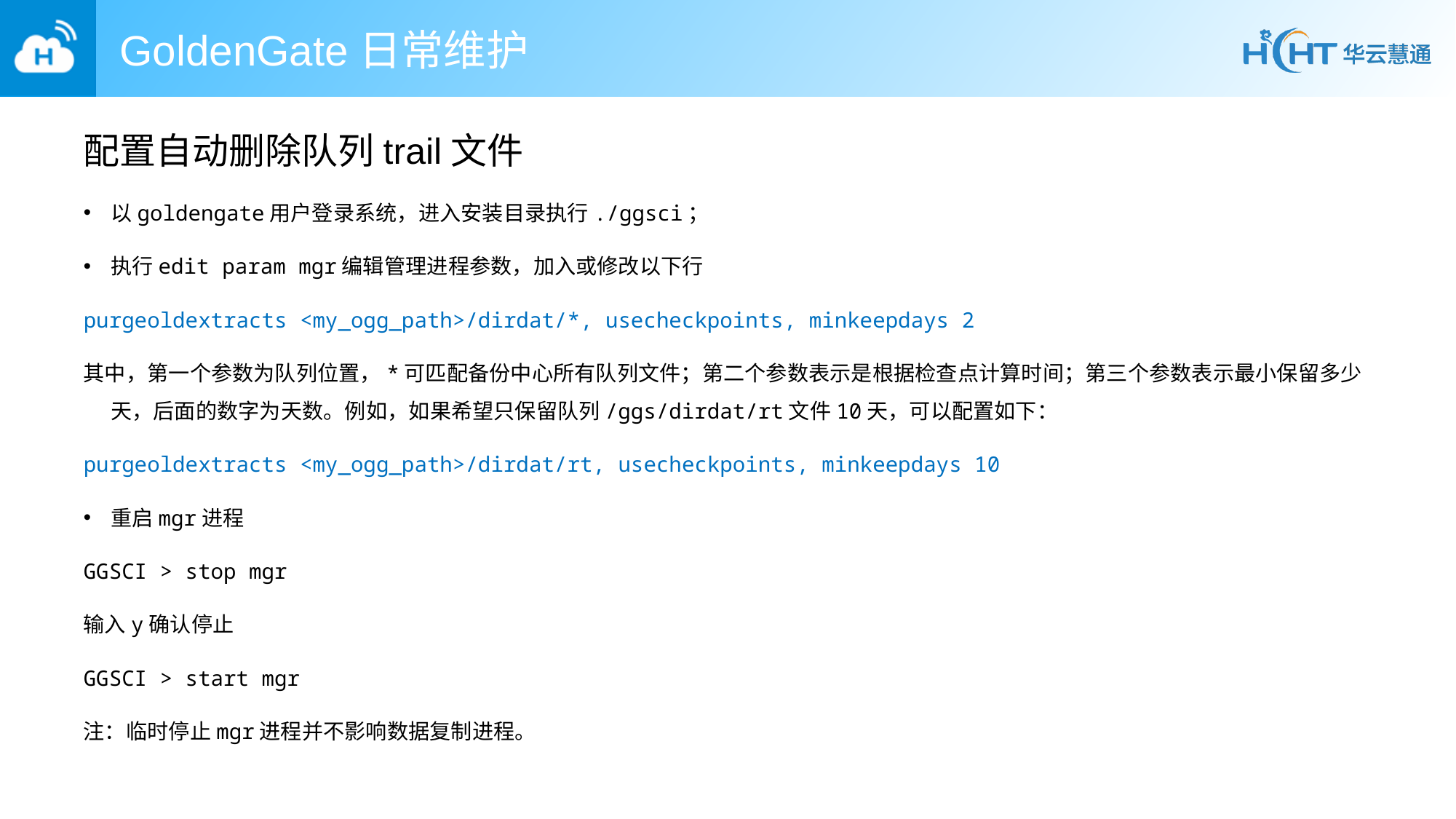

# GoldenGate日常维护
配置自动删除队列trail文件
以goldengate用户登录系统，进入安装目录执行./ggsci；
执行edit param mgr编辑管理进程参数，加入或修改以下行
purgeoldextracts <my_ogg_path>/dirdat/*, usecheckpoints, minkeepdays 2
其中，第一个参数为队列位置，*可匹配备份中心所有队列文件；第二个参数表示是根据检查点计算时间；第三个参数表示最小保留多少天，后面的数字为天数。例如，如果希望只保留队列/ggs/dirdat/rt文件10天，可以配置如下：
purgeoldextracts <my_ogg_path>/dirdat/rt, usecheckpoints, minkeepdays 10
重启mgr进程
GGSCI > stop mgr
输入y确认停止
GGSCI > start mgr
注：临时停止mgr进程并不影响数据复制进程。